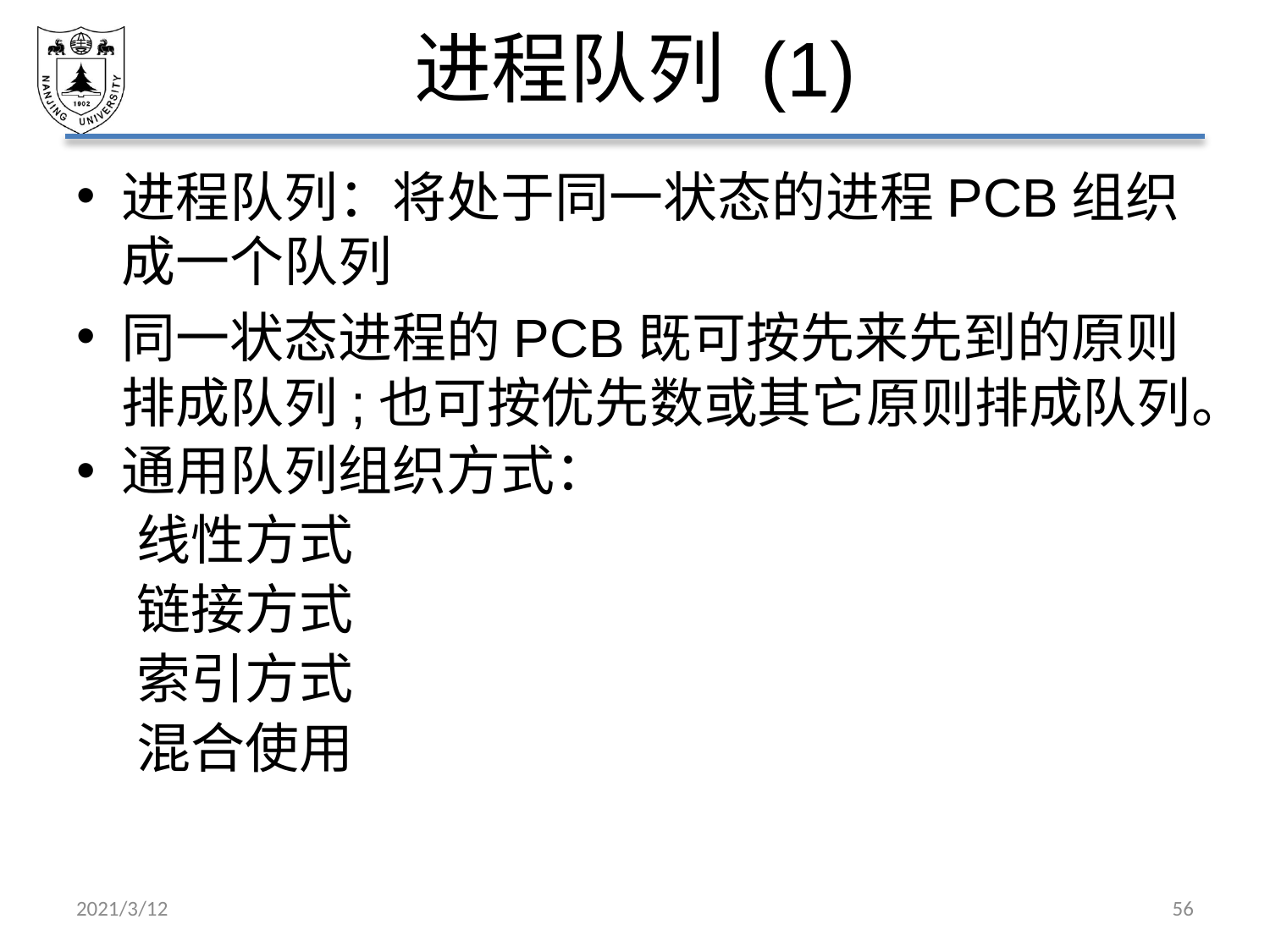

# 进程队列 (1)
进程队列：将处于同一状态的进程PCB组织成一个队列
同一状态进程的PCB既可按先来先到的原则排成队列;也可按优先数或其它原则排成队列。
通用队列组织方式：
    线性方式
    链接方式
    索引方式
    混合使用

2021/3/12
56